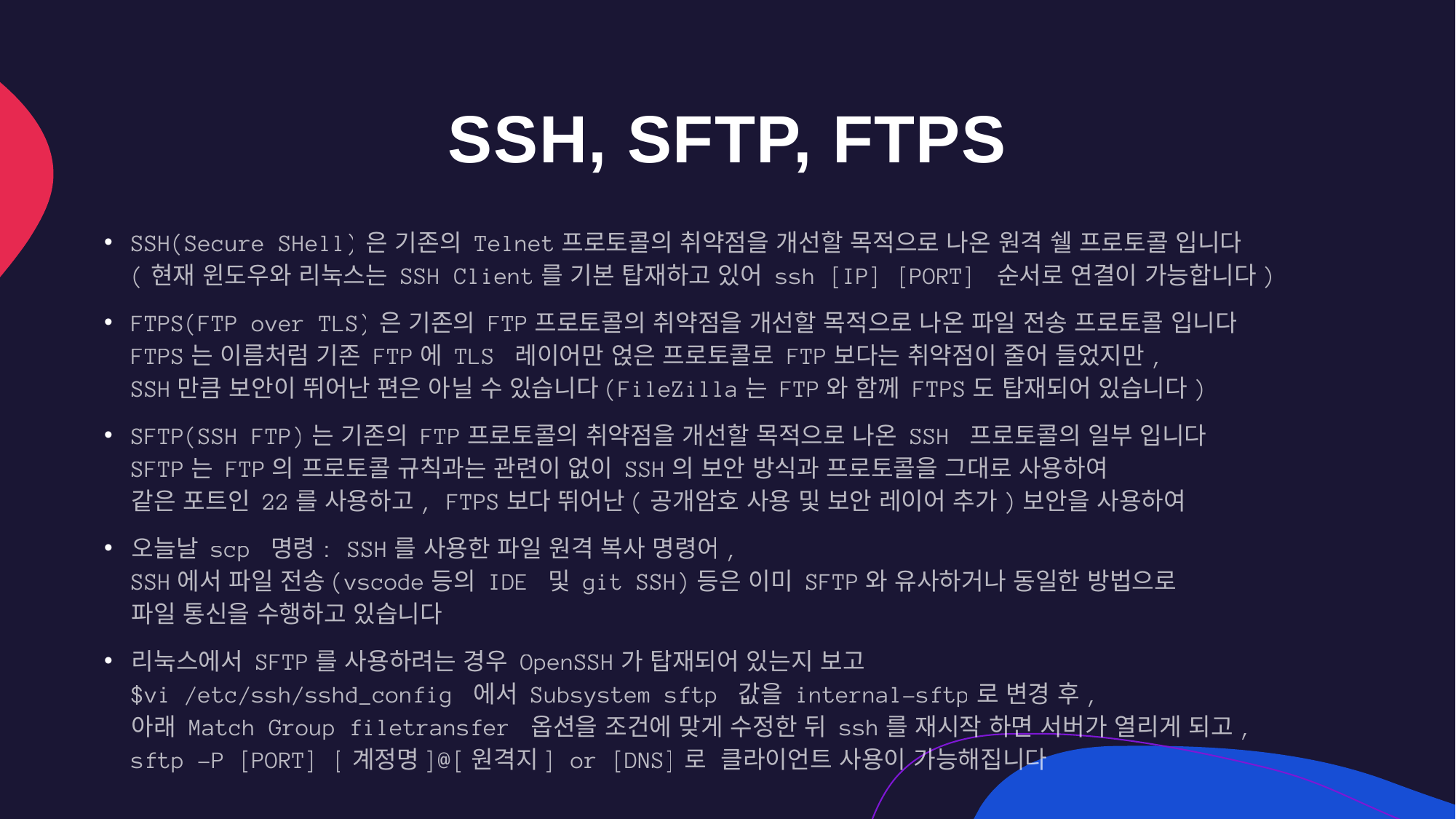

# SSH, SFTP, FTPS
SSH(Secure SHell)은 기존의 Telnet프로토콜의 취약점을 개선할 목적으로 나온 원격 쉘 프로토콜 입니다
(현재 윈도우와 리눅스는 SSH Client를 기본 탑재하고 있어 ssh [IP] [PORT] 순서로 연결이 가능합니다)
FTPS(FTP over TLS)은 기존의 FTP프로토콜의 취약점을 개선할 목적으로 나온 파일 전송 프로토콜 입니다
FTPS는 이름처럼 기존 FTP에 TLS 레이어만 얹은 프로토콜로 FTP보다는 취약점이 줄어 들었지만,
SSH만큼 보안이 뛰어난 편은 아닐 수 있습니다(FileZilla는 FTP와 함께 FTPS도 탑재되어 있습니다)
SFTP(SSH FTP)는 기존의 FTP프로토콜의 취약점을 개선할 목적으로 나온 SSH 프로토콜의 일부 입니다
SFTP는 FTP의 프로토콜 규칙과는 관련이 없이 SSH의 보안 방식과 프로토콜을 그대로 사용하여
같은 포트인 22를 사용하고, FTPS보다 뛰어난(공개암호 사용 및 보안 레이어 추가)보안을 사용하여
오늘날 scp 명령: SSH를 사용한 파일 원격 복사 명령어,
SSH에서 파일 전송(vscode등의 IDE 및 git SSH)등은 이미 SFTP와 유사하거나 동일한 방법으로
파일 통신을 수행하고 있습니다
리눅스에서 SFTP를 사용하려는 경우 OpenSSH가 탑재되어 있는지 보고
$vi /etc/ssh/sshd_config 에서 Subsystem sftp 값을 internal-sftp로 변경 후,
아래 Match Group filetransfer 옵션을 조건에 맞게 수정한 뒤 ssh를 재시작 하면 서버가 열리게 되고,
sftp –P [PORT] [계정명]@[원격지] or [DNS]로  클라이언트 사용이 가능해집니다